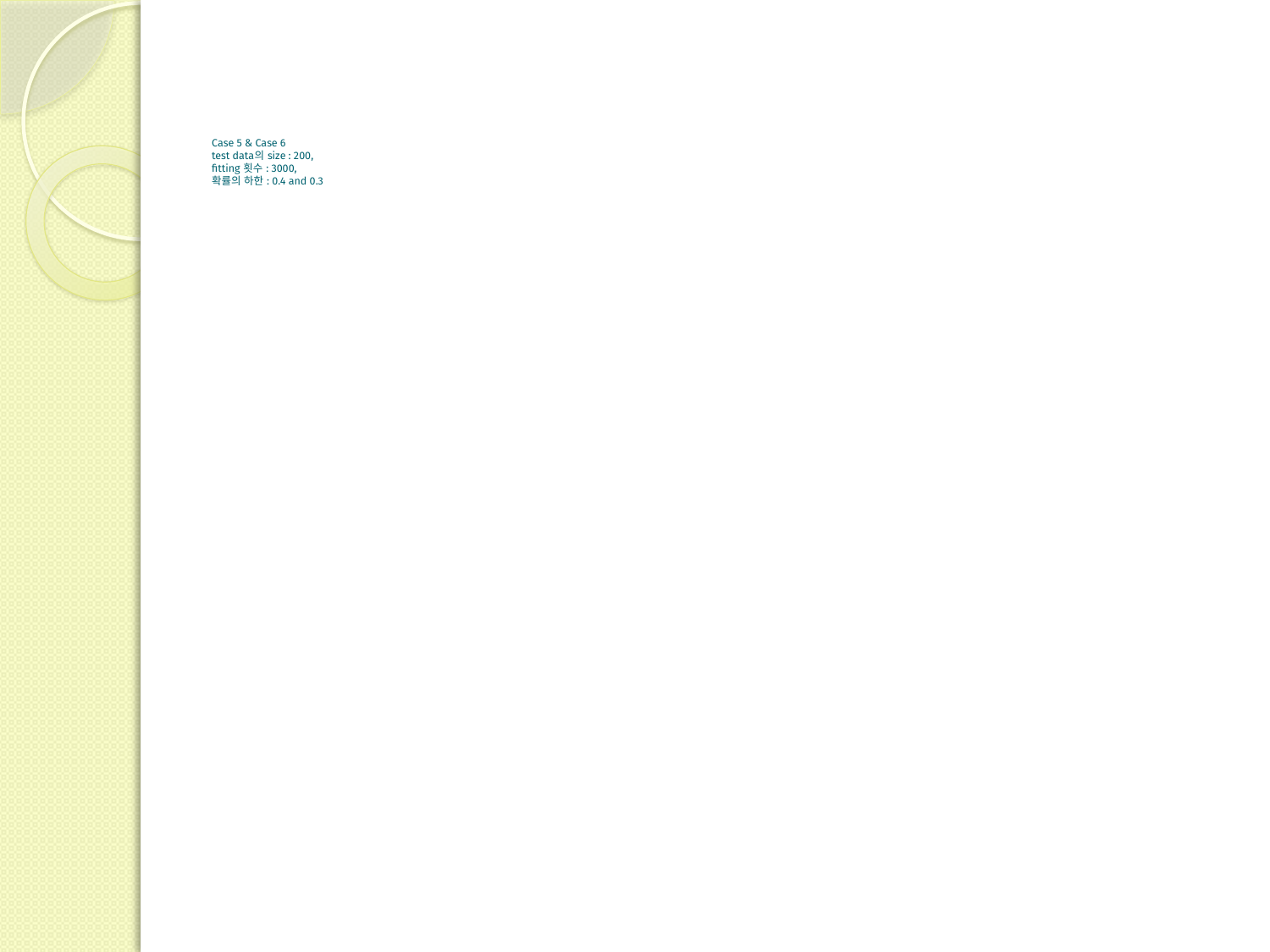

# Case 5 & Case 6 test data의 size : 200, fitting 횟수 : 3000, 확률의 하한 : 0.4 and 0.3